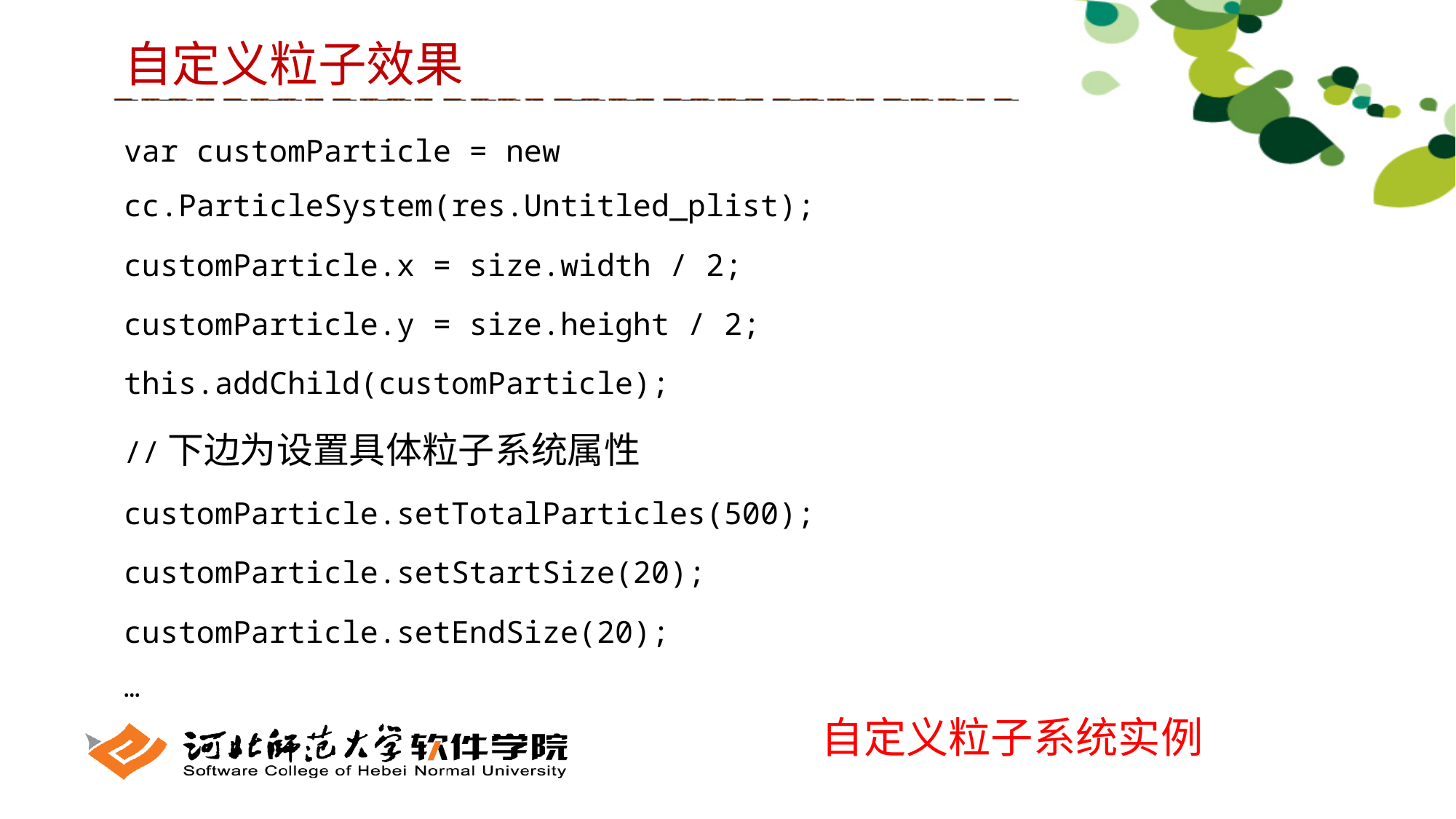

自定义粒子效果
var customParticle = new cc.ParticleSystem(res.Untitled_plist);
customParticle.x = size.width / 2;
customParticle.y = size.height / 2;
this.addChild(customParticle);
//下边为设置具体粒子系统属性
customParticle.setTotalParticles(500);
customParticle.setStartSize(20);
customParticle.setEndSize(20);
…
自定义粒子系统实例